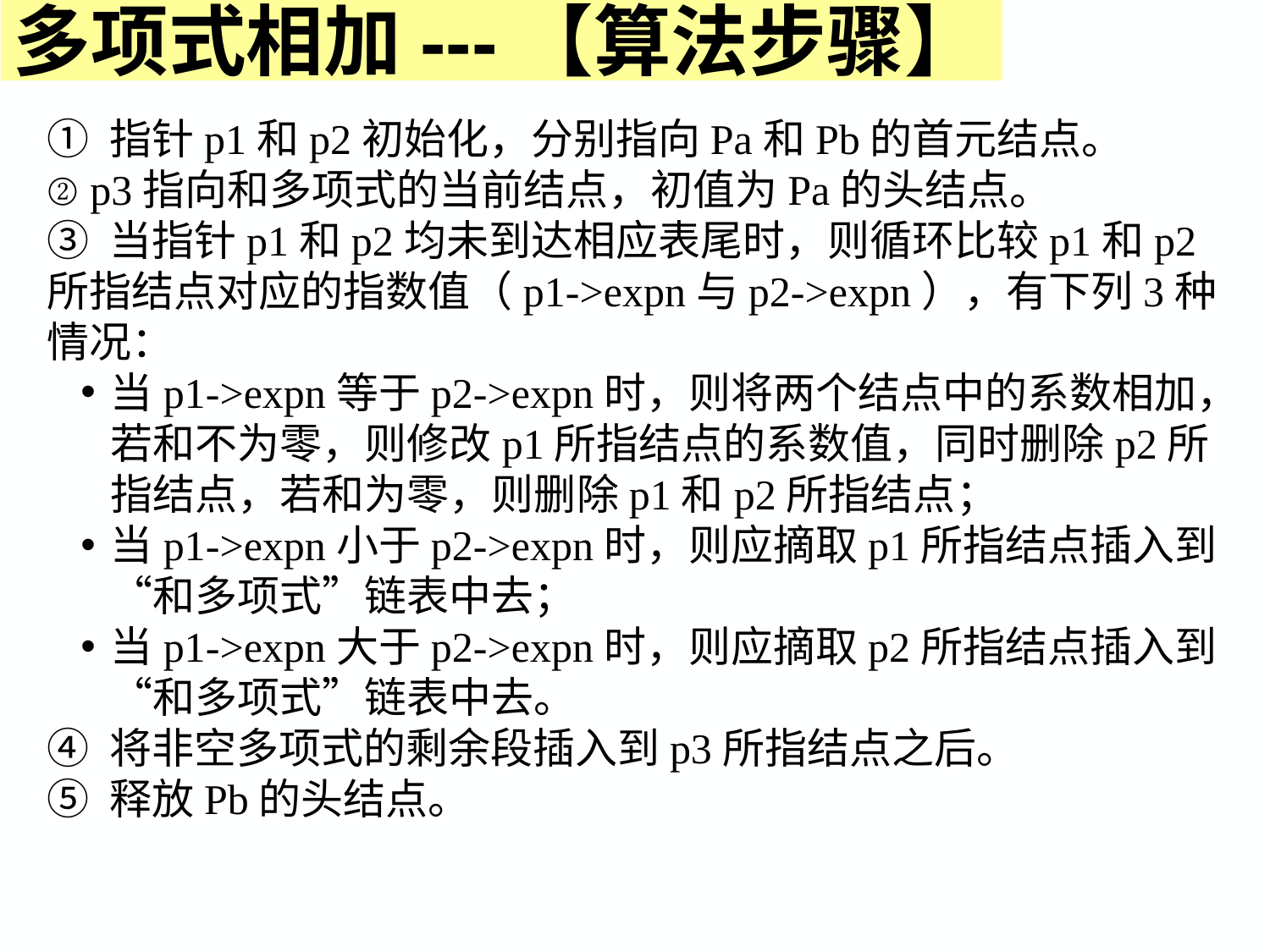

多项式相加---【算法步骤】
① 指针p1和p2初始化，分别指向Pa和Pb的首元结点。
② p3指向和多项式的当前结点，初值为Pa的头结点。
③ 当指针p1和p2均未到达相应表尾时，则循环比较p1和p2所指结点对应的指数值（p1->expn与p2->expn），有下列3种情况：
当p1->expn等于p2->expn时，则将两个结点中的系数相加，若和不为零，则修改p1所指结点的系数值，同时删除p2所指结点，若和为零，则删除p1和p2所指结点；
当p1->expn小于p2->expn时，则应摘取p1所指结点插入到“和多项式”链表中去；
当p1->expn大于p2->expn时，则应摘取p2所指结点插入到“和多项式”链表中去。
④ 将非空多项式的剩余段插入到p3所指结点之后。
⑤ 释放Pb的头结点。